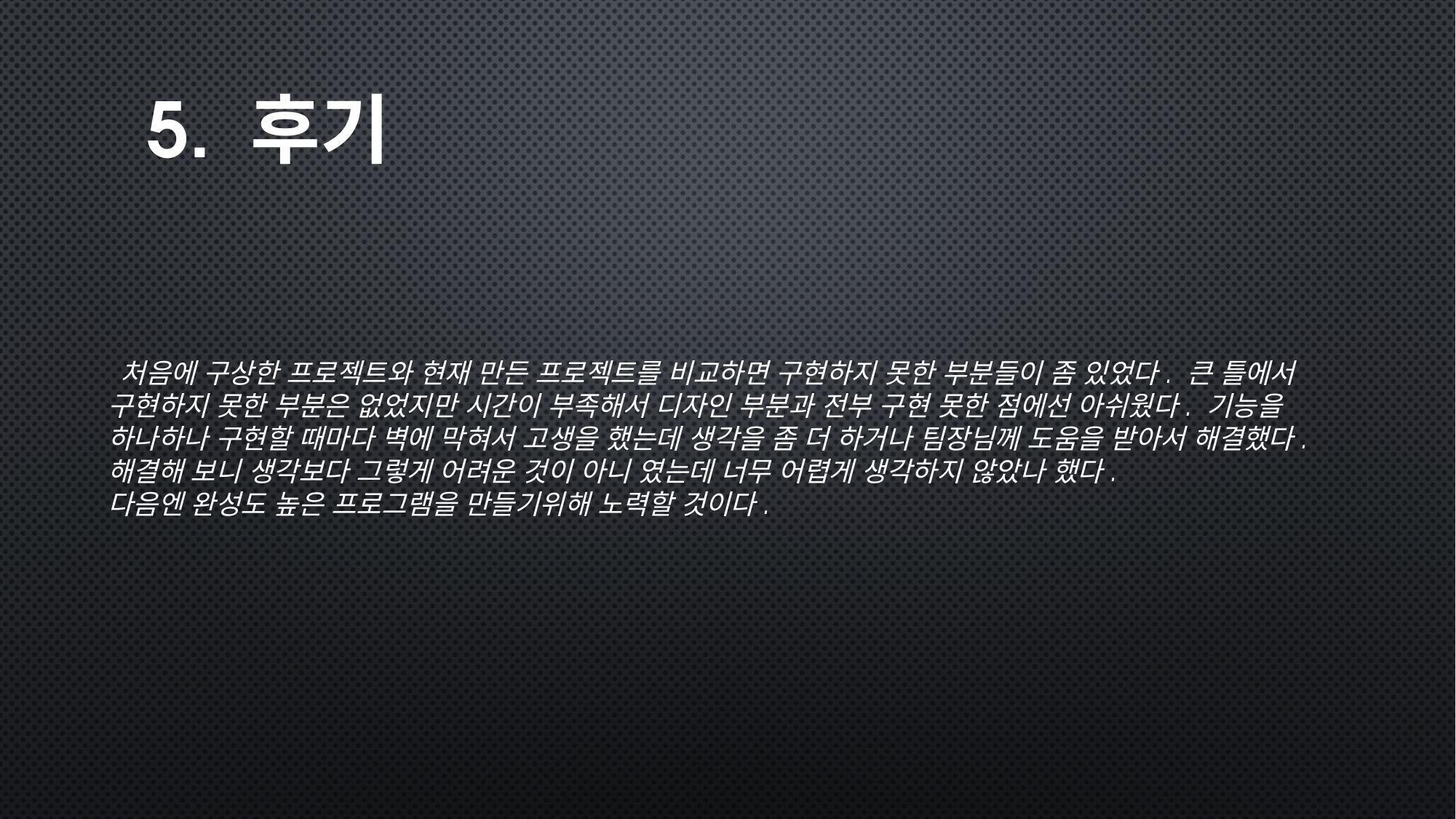

# 5. 후기
 처음에 구상한 프로젝트와 현재 만든 프로젝트를 비교하면 구현하지 못한 부분들이 좀 있었다. 큰 틀에서 구현하지 못한 부분은 없었지만 시간이 부족해서 디자인 부분과 전부 구현 못한 점에선 아쉬웠다. 기능을 하나하나 구현할 때마다 벽에 막혀서 고생을 했는데 생각을 좀 더 하거나 팀장님께 도움을 받아서 해결했다. 해결해 보니 생각보다 그렇게 어려운 것이 아니 였는데 너무 어렵게 생각하지 않았나 했다.
다음엔 완성도 높은 프로그램을 만들기위해 노력할 것이다.